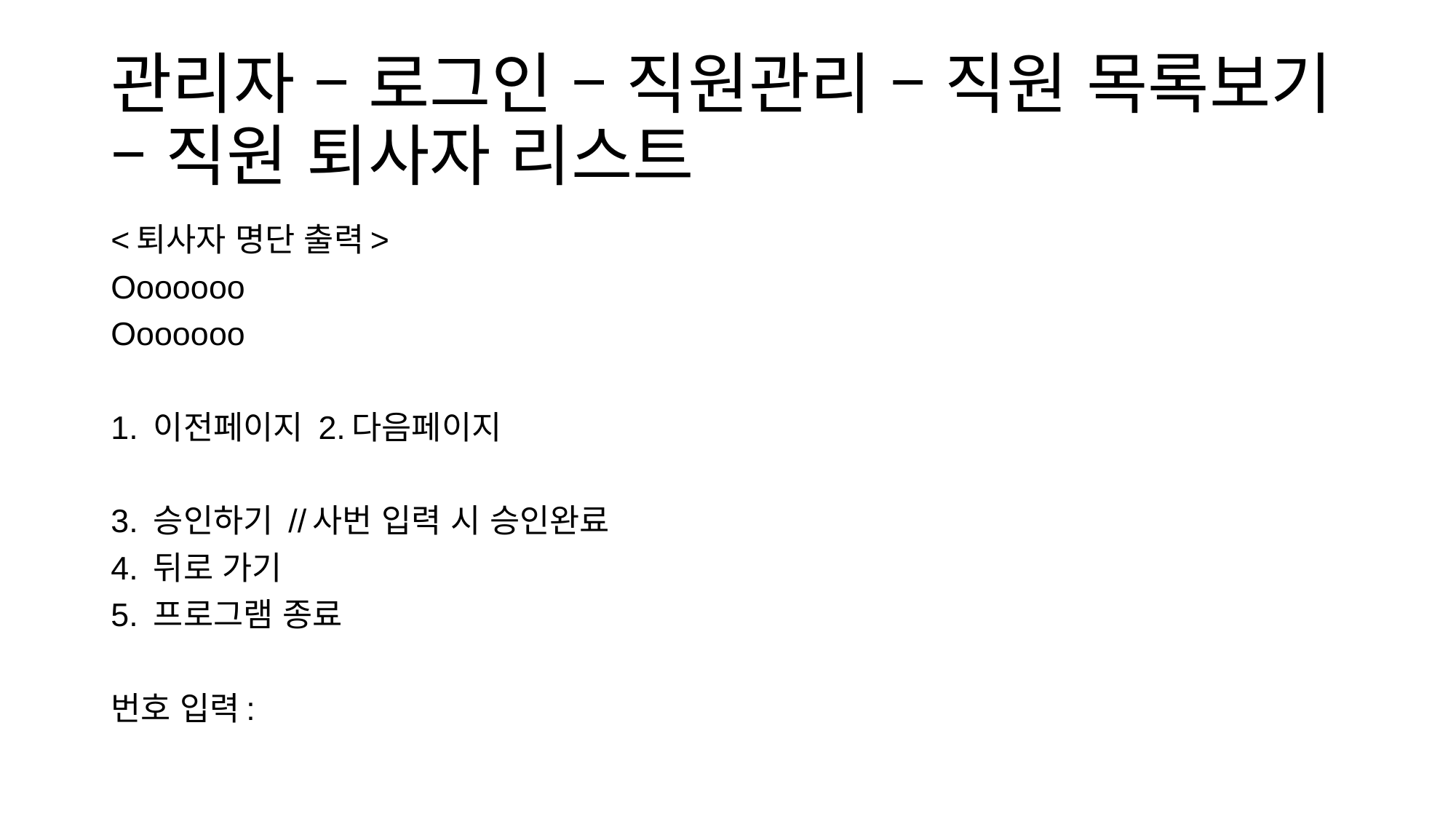

# 관리자 – 로그인 – 직원관리 – 직원 목록보기 – 직원 퇴사자 리스트
<퇴사자 명단 출력>
Ooooooo
Ooooooo

1. 이전페이지 2.다음페이지

3. 승인하기 //사번 입력 시 승인완료
4. 뒤로 가기
5. 프로그램 종료

번호 입력: